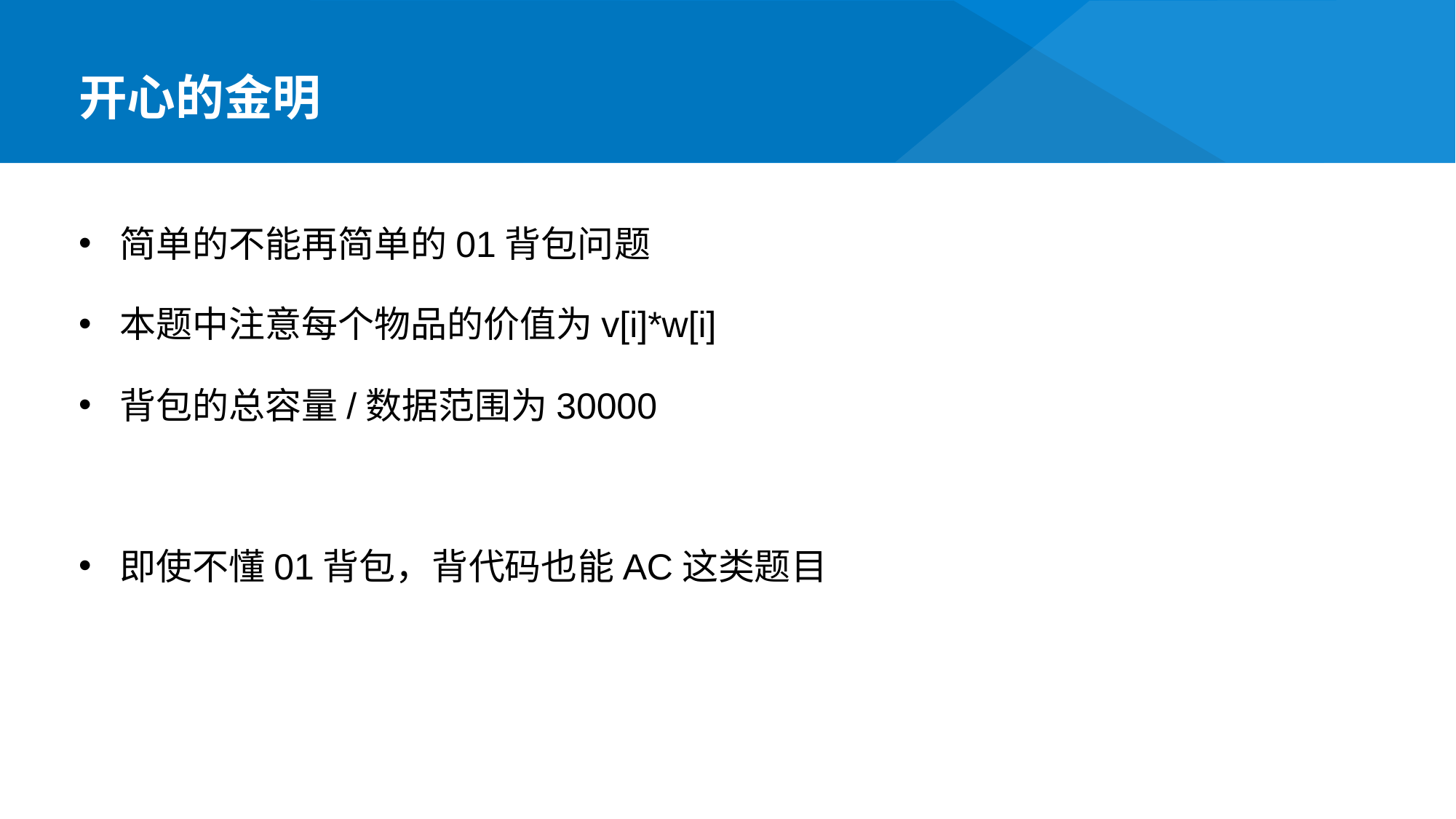

开心的金明
简单的不能再简单的01背包问题
本题中注意每个物品的价值为v[i]*w[i]
背包的总容量/数据范围为30000

即使不懂01背包，背代码也能AC这类题目